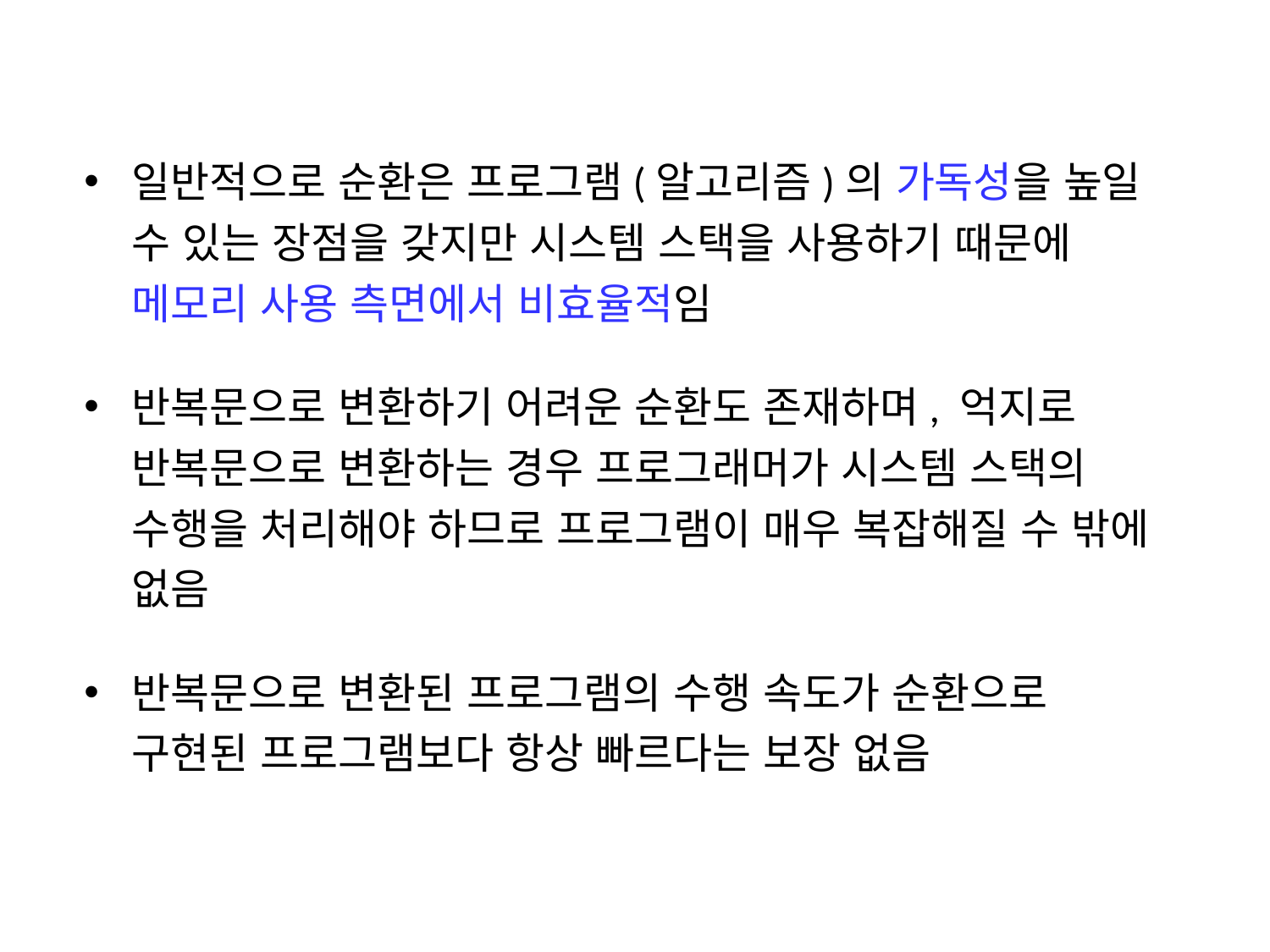

일반적으로 순환은 프로그램(알고리즘)의 가독성을 높일 수 있는 장점을 갖지만 시스템 스택을 사용하기 때문에 메모리 사용 측면에서 비효율적임
반복문으로 변환하기 어려운 순환도 존재하며, 억지로 반복문으로 변환하는 경우 프로그래머가 시스템 스택의 수행을 처리해야 하므로 프로그램이 매우 복잡해질 수 밖에 없음
반복문으로 변환된 프로그램의 수행 속도가 순환으로 구현된 프로그램보다 항상 빠르다는 보장 없음